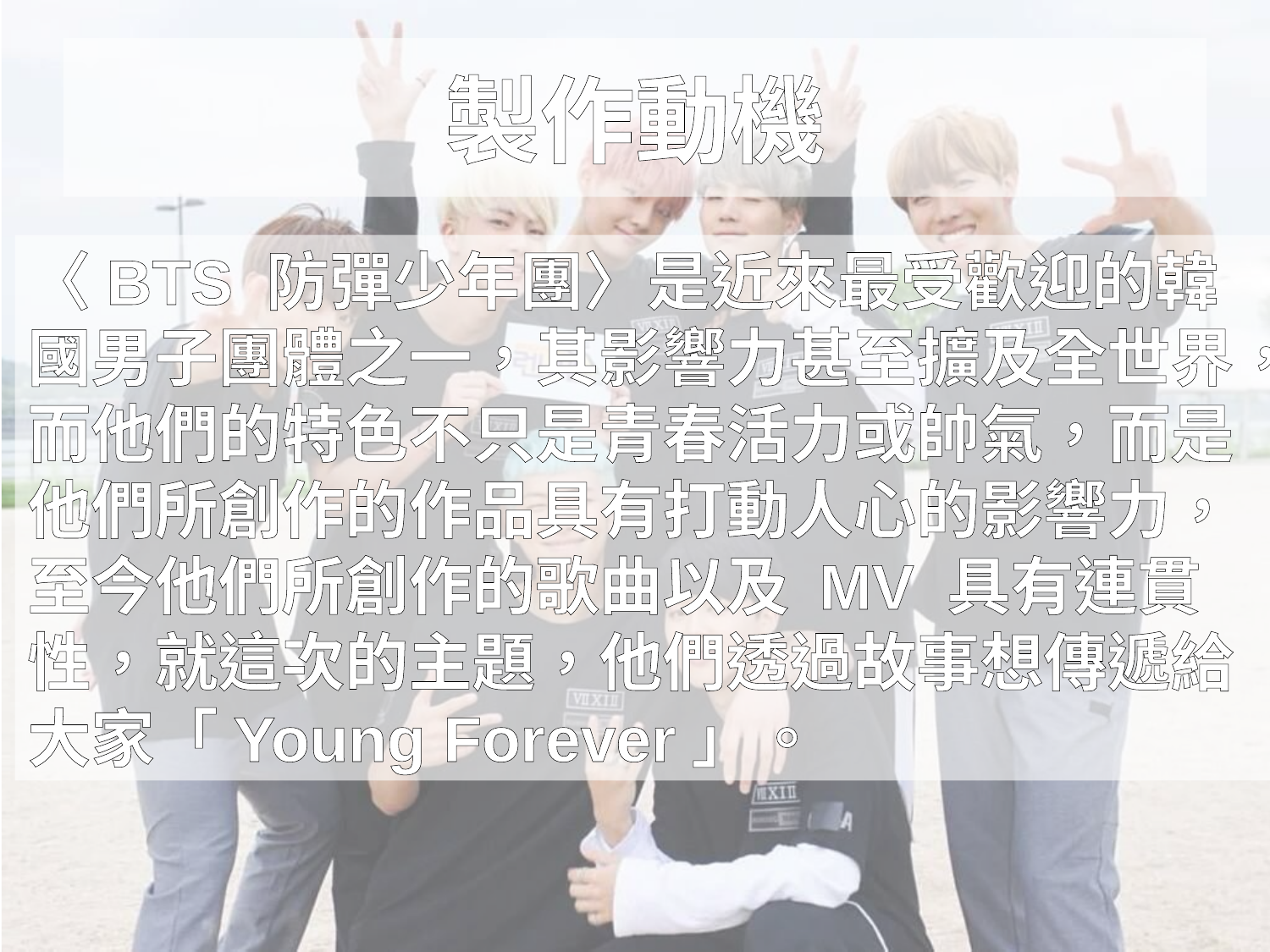

# 製作動機
〈BTS 防彈少年團〉是近來最受歡迎的韓國男子團體之一，其影響力甚至擴及全世界，而他們的特色不只是青春活力或帥氣，而是他們所創作的作品具有打動人心的影響力，至今他們所創作的歌曲以及 MV 具有連貫性，就這次的主題，他們透過故事想傳遞給大家「Young Forever」。